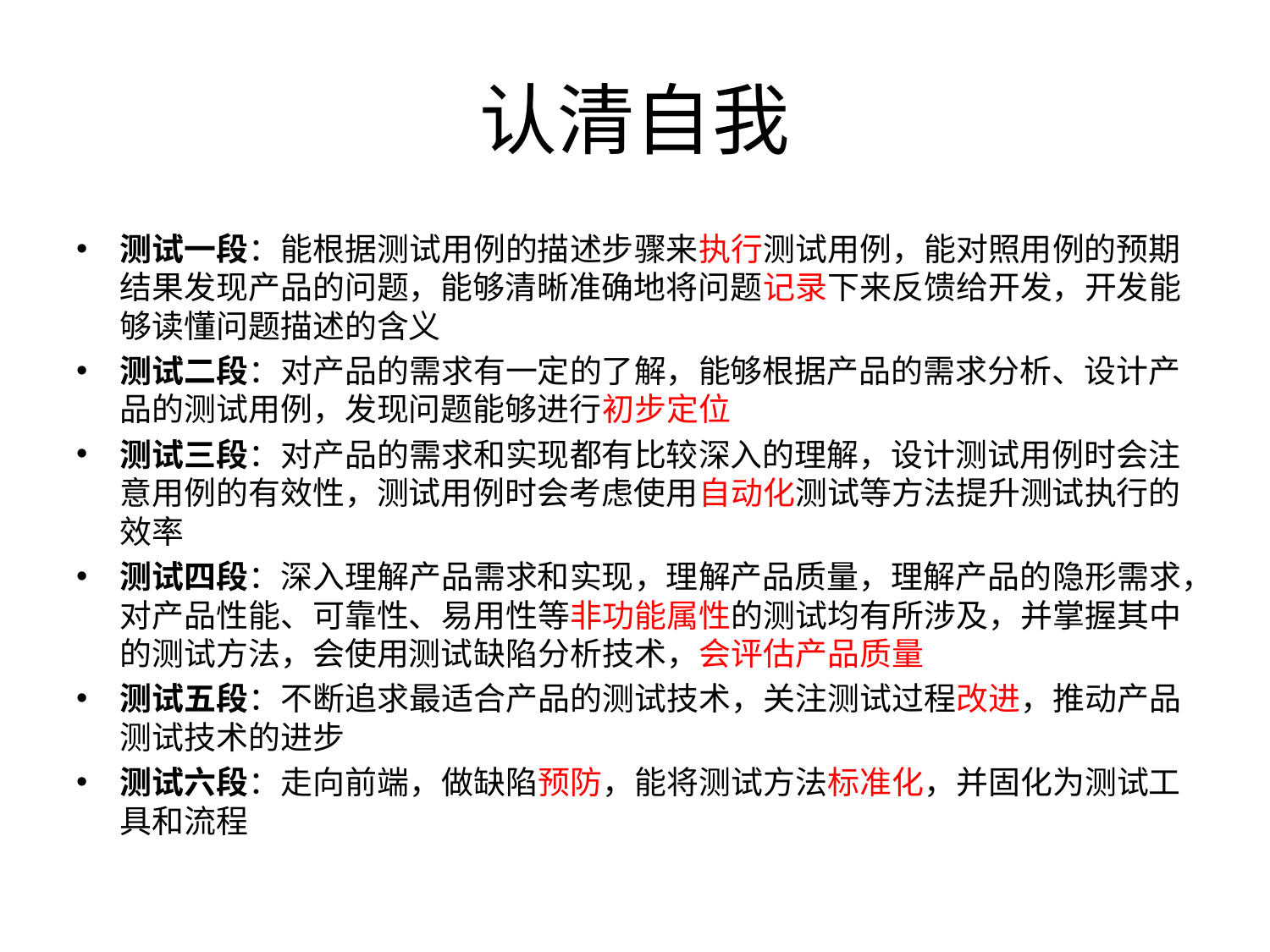

# 认清自我
测试一段：能根据测试用例的描述步骤来执行测试用例，能对照用例的预期结果发现产品的问题，能够清晰准确地将问题记录下来反馈给开发，开发能够读懂问题描述的含义
测试二段：对产品的需求有一定的了解，能够根据产品的需求分析、设计产品的测试用例，发现问题能够进行初步定位
测试三段：对产品的需求和实现都有比较深入的理解，设计测试用例时会注意用例的有效性，测试用例时会考虑使用自动化测试等方法提升测试执行的效率
测试四段：深入理解产品需求和实现，理解产品质量，理解产品的隐形需求，对产品性能、可靠性、易用性等非功能属性的测试均有所涉及，并掌握其中的测试方法，会使用测试缺陷分析技术，会评估产品质量
测试五段：不断追求最适合产品的测试技术，关注测试过程改进，推动产品测试技术的进步
测试六段：走向前端，做缺陷预防，能将测试方法标准化，并固化为测试工具和流程